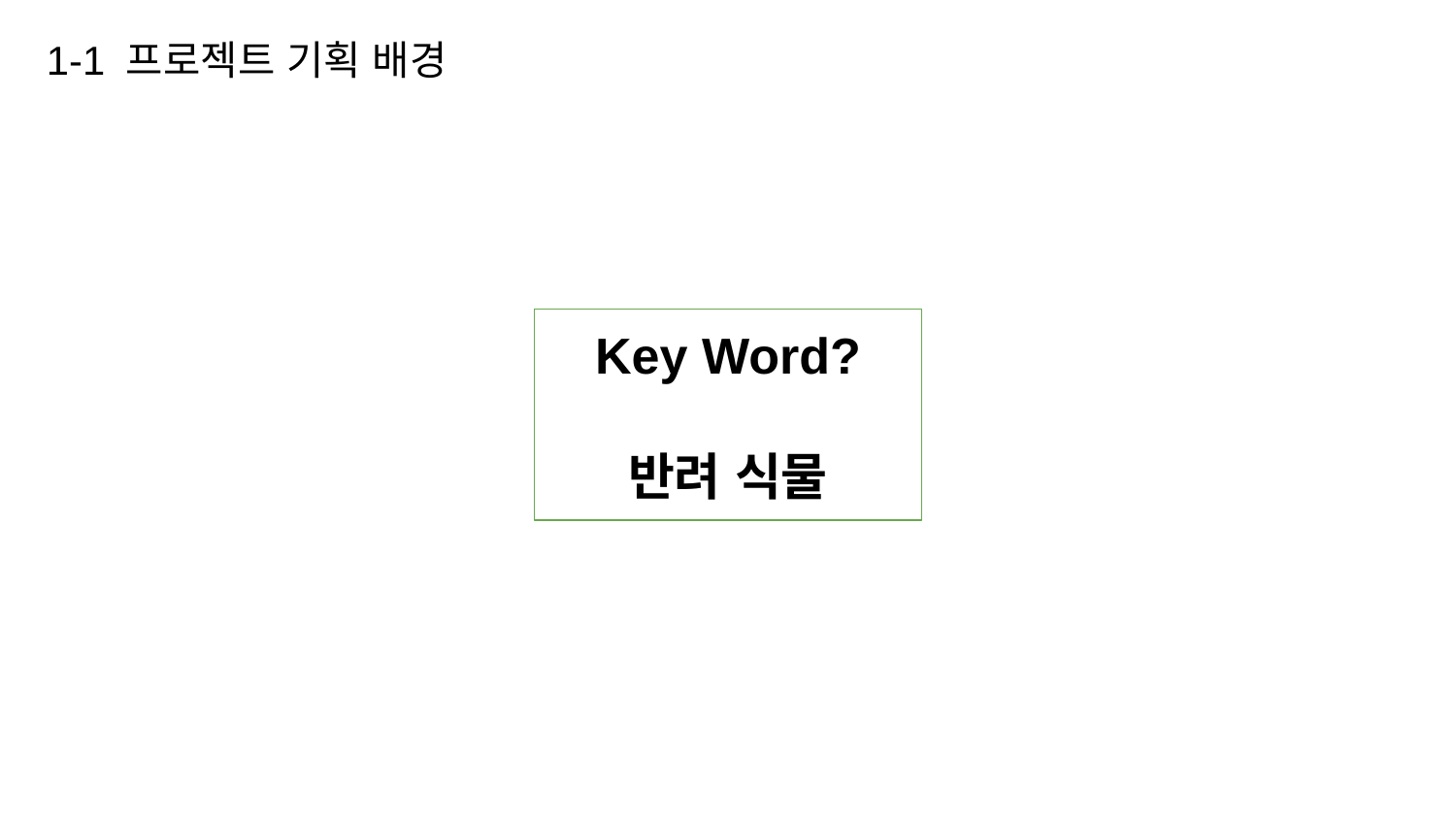

1-1 프로젝트 기획 배경
Key Word?

반려 식물